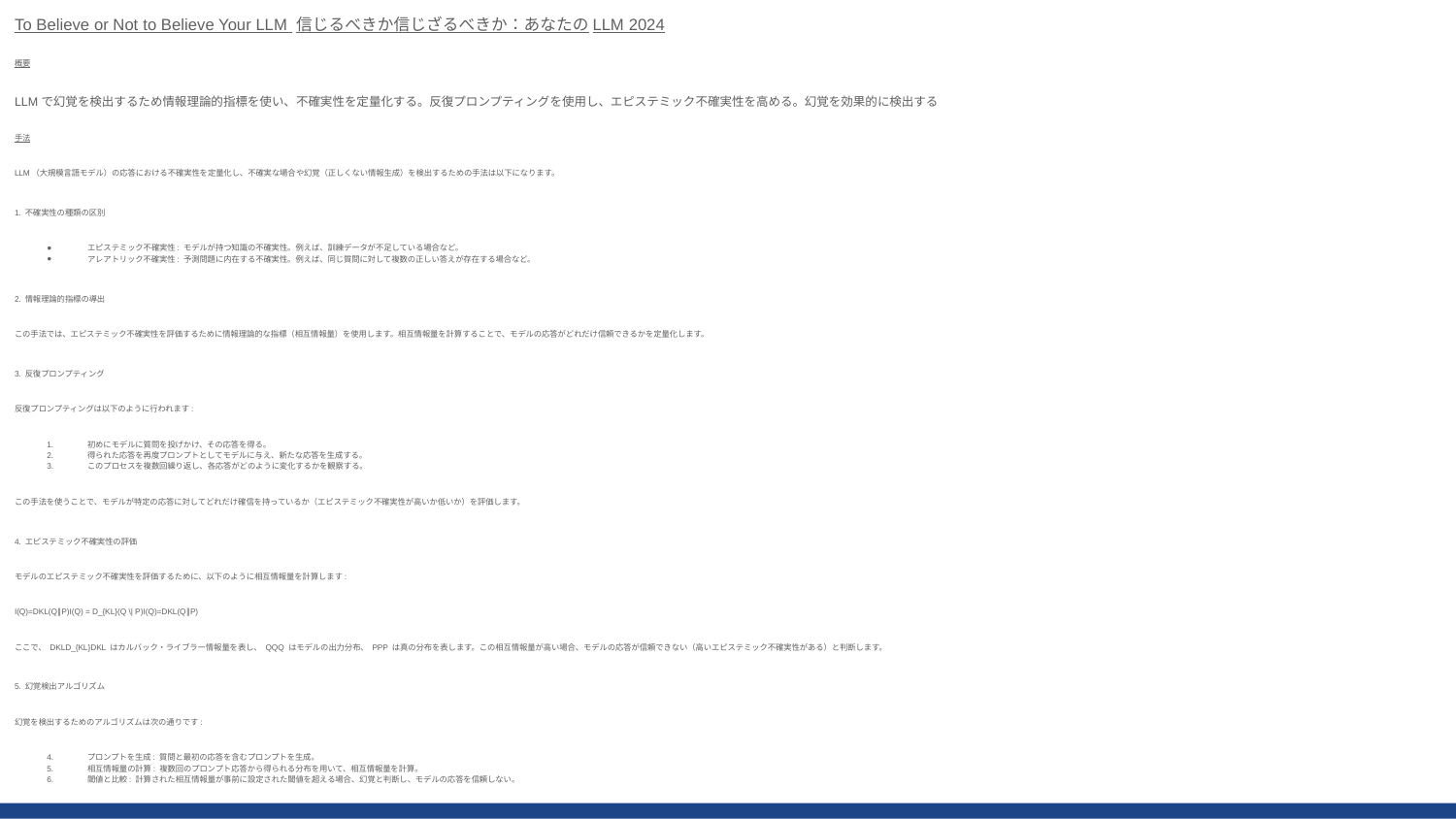

To Believe or Not to Believe Your LLM 信じるべきか信じざるべきか：あなたのLLM 2024
概要
LLMで幻覚を検出するため情報理論的指標を使い、不確実性を定量化する。反復プロンプティングを使用し、エピステミック不確実性を高める。幻覚を効果的に検出する
手法
LLM（大規模言語モデル）の応答における不確実性を定量化し、不確実な場合や幻覚（正しくない情報生成）を検出するための手法は以下になります。
1. 不確実性の種類の区別
エピステミック不確実性: モデルが持つ知識の不確実性。例えば、訓練データが不足している場合など。
アレアトリック不確実性: 予測問題に内在する不確実性。例えば、同じ質問に対して複数の正しい答えが存在する場合など。
2. 情報理論的指標の導出
この手法では、エピステミック不確実性を評価するために情報理論的な指標（相互情報量）を使用します。相互情報量を計算することで、モデルの応答がどれだけ信頼できるかを定量化します。
3. 反復プロンプティング
反復プロンプティングは以下のように行われます:
初めにモデルに質問を投げかけ、その応答を得る。
得られた応答を再度プロンプトとしてモデルに与え、新たな応答を生成する。
このプロセスを複数回繰り返し、各応答がどのように変化するかを観察する。
この手法を使うことで、モデルが特定の応答に対してどれだけ確信を持っているか（エピステミック不確実性が高いか低いか）を評価します。
4. エピステミック不確実性の評価
モデルのエピステミック不確実性を評価するために、以下のように相互情報量を計算します:
I(Q)=DKL(Q∥P)I(Q) = D_{KL}(Q \| P)I(Q)=DKL(Q∥P)
ここで、 DKLD_{KL}DKL はカルバック・ライブラー情報量を表し、 QQQ はモデルの出力分布、 PPP は真の分布を表します。この相互情報量が高い場合、モデルの応答が信頼できない（高いエピステミック不確実性がある）と判断します。
5. 幻覚検出アルゴリズム
幻覚を検出するためのアルゴリズムは次の通りです:
プロンプトを生成: 質問と最初の応答を含むプロンプトを生成。
相互情報量の計算: 複数回のプロンプト応答から得られる分布を用いて、相互情報量を計算。
閾値と比較: 計算された相互情報量が事前に設定された閾値を超える場合、幻覚と判断し、モデルの応答を信頼しない。